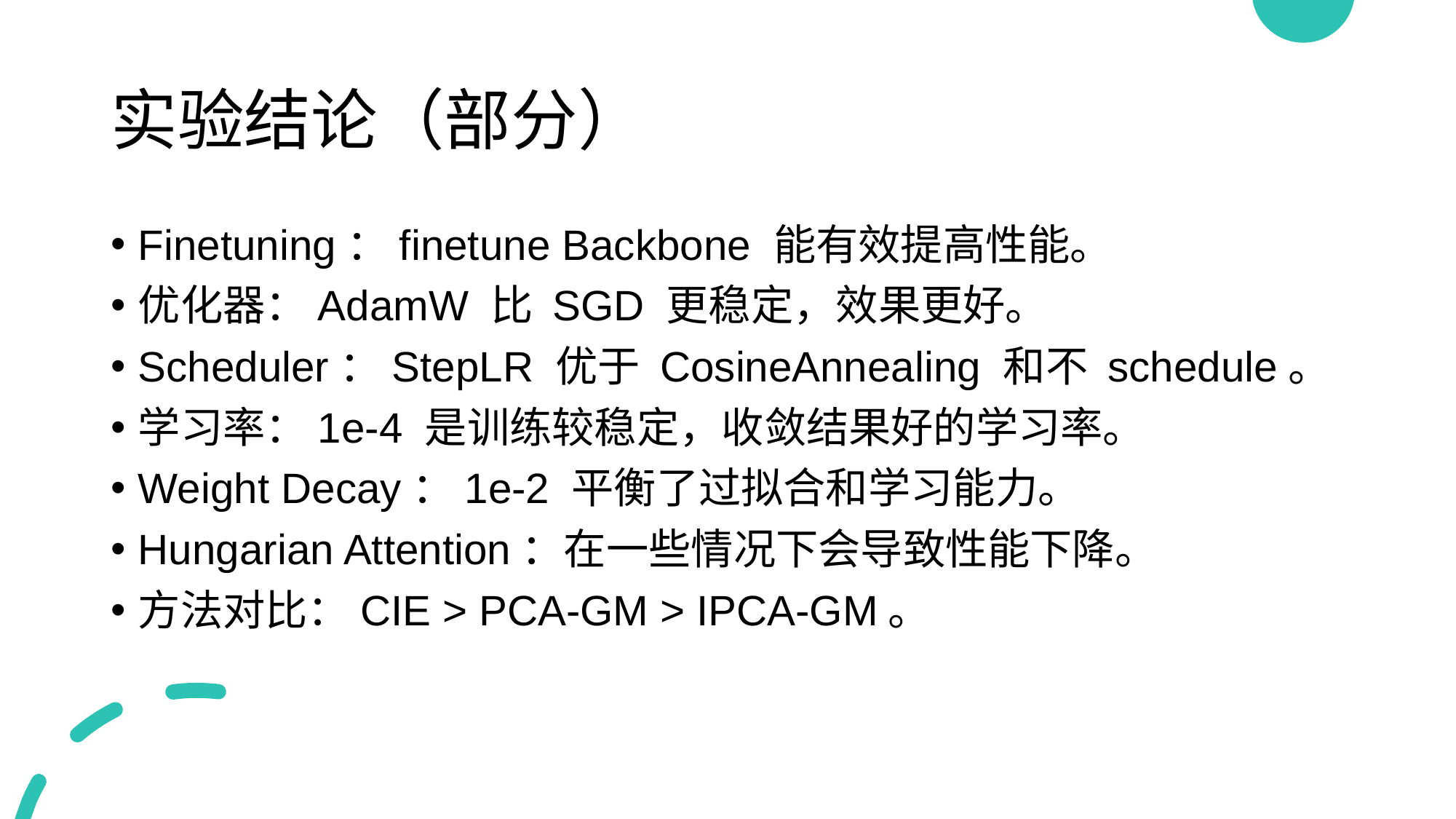

# 实验结论（部分）
Finetuning：finetune Backbone 能有效提高性能。
优化器：AdamW 比 SGD 更稳定，效果更好。
Scheduler：StepLR 优于 CosineAnnealing 和不 schedule。
学习率：1e-4 是训练较稳定，收敛结果好的学习率。
Weight Decay：1e-2 平衡了过拟合和学习能力。
Hungarian Attention：在一些情况下会导致性能下降。
方法对比：CIE > PCA-GM > IPCA-GM。